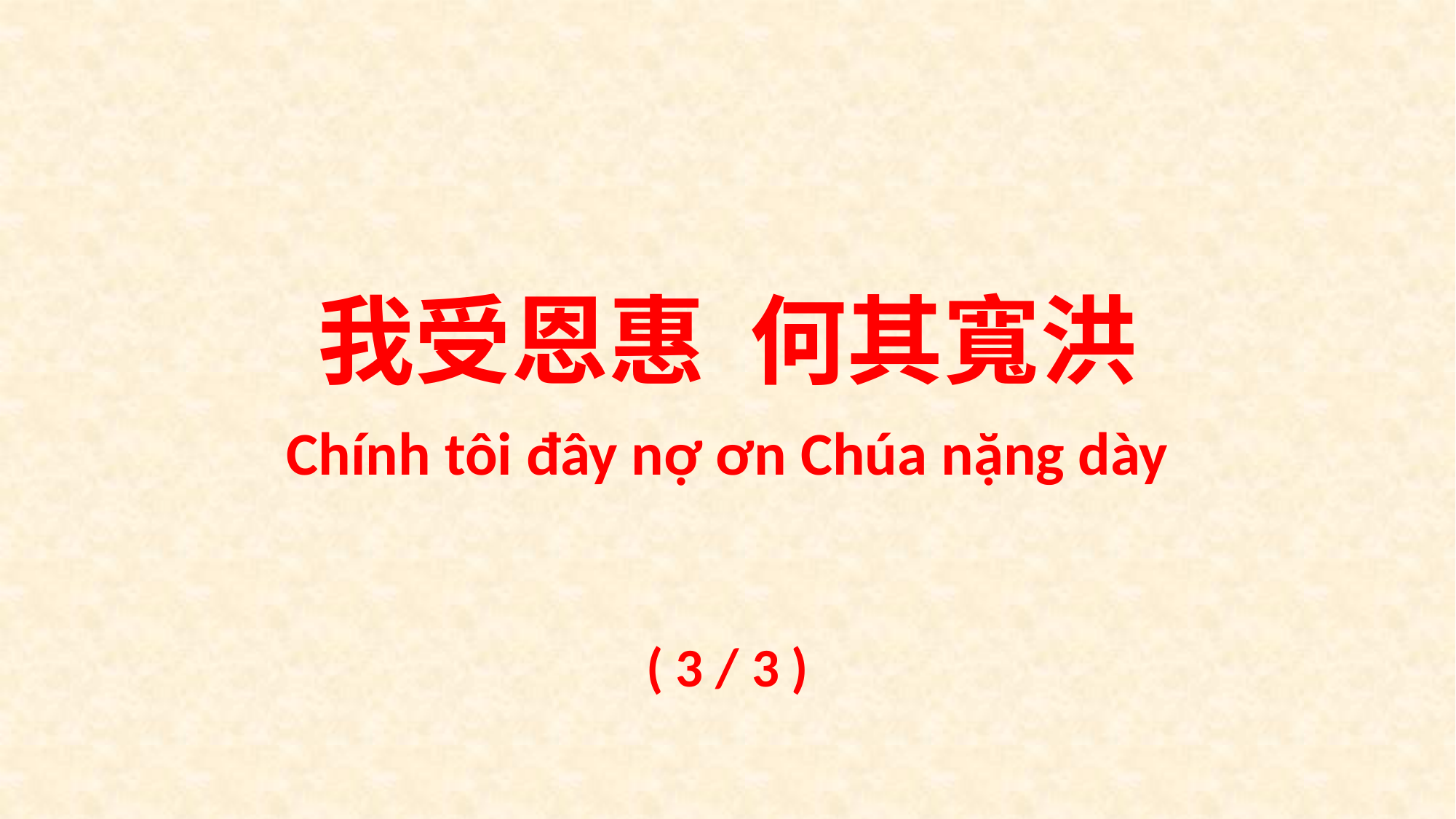

我受恩惠  何其寬洪
Chính tôi đây nợ ơn Chúa nặng dày
( 3 / 3 )